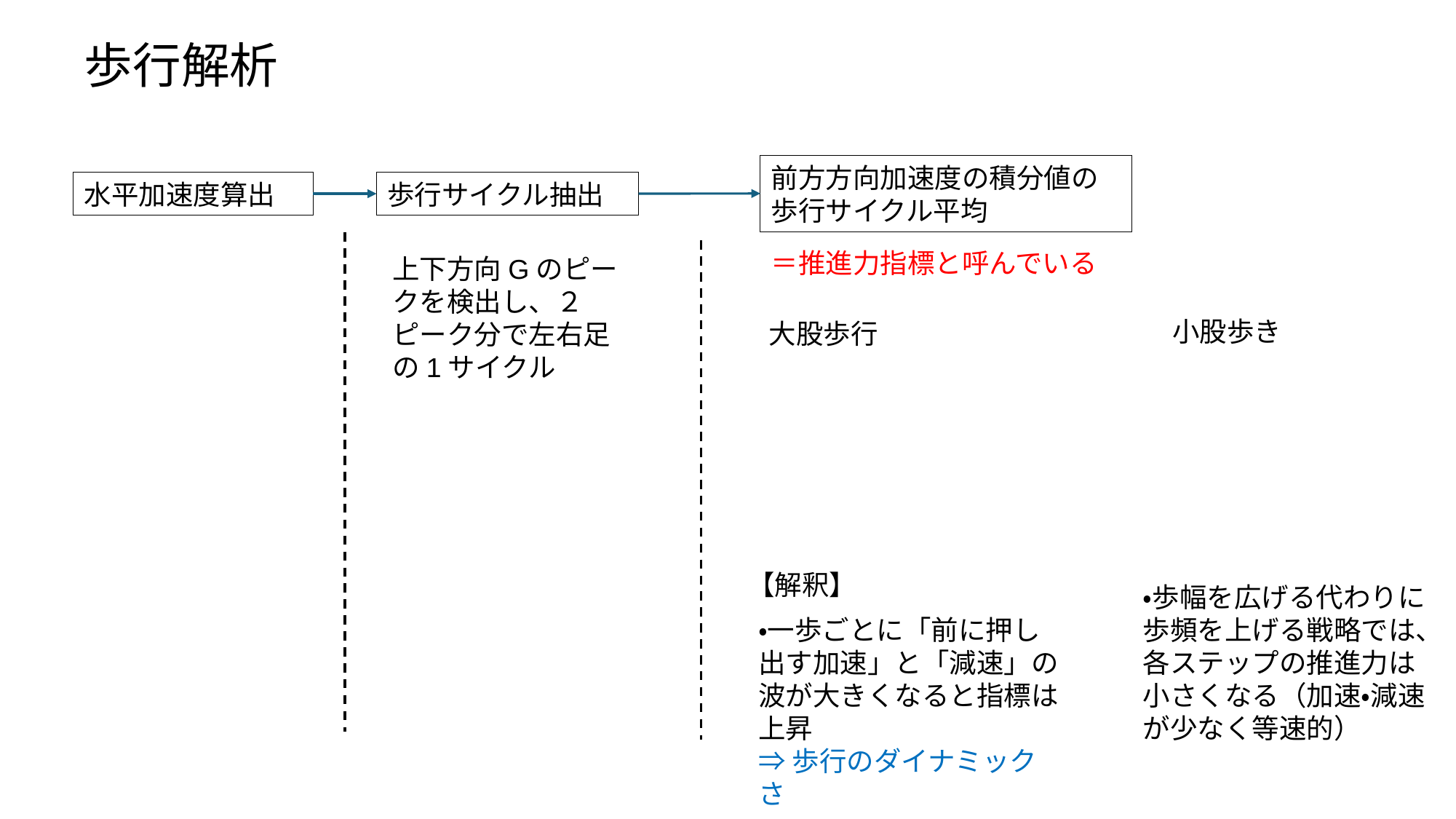

# 歩行解析
前方方向加速度の積分値の歩行サイクル平均
水平加速度算出
歩行サイクル抽出
＝推進力指標と呼んでいる
上下方向Gのピークを検出し、２ピーク分で左右足の1サイクル
小股歩き
大股歩行
【解釈】
・歩幅を広げる代わりに歩頻を上げる戦略では、各ステップの推進力は小さくなる（加速・減速が少なく等速的）
・一歩ごとに「前に押し出す加速」と「減速」の波が大きくなると指標は上昇
⇒歩行のダイナミックさ